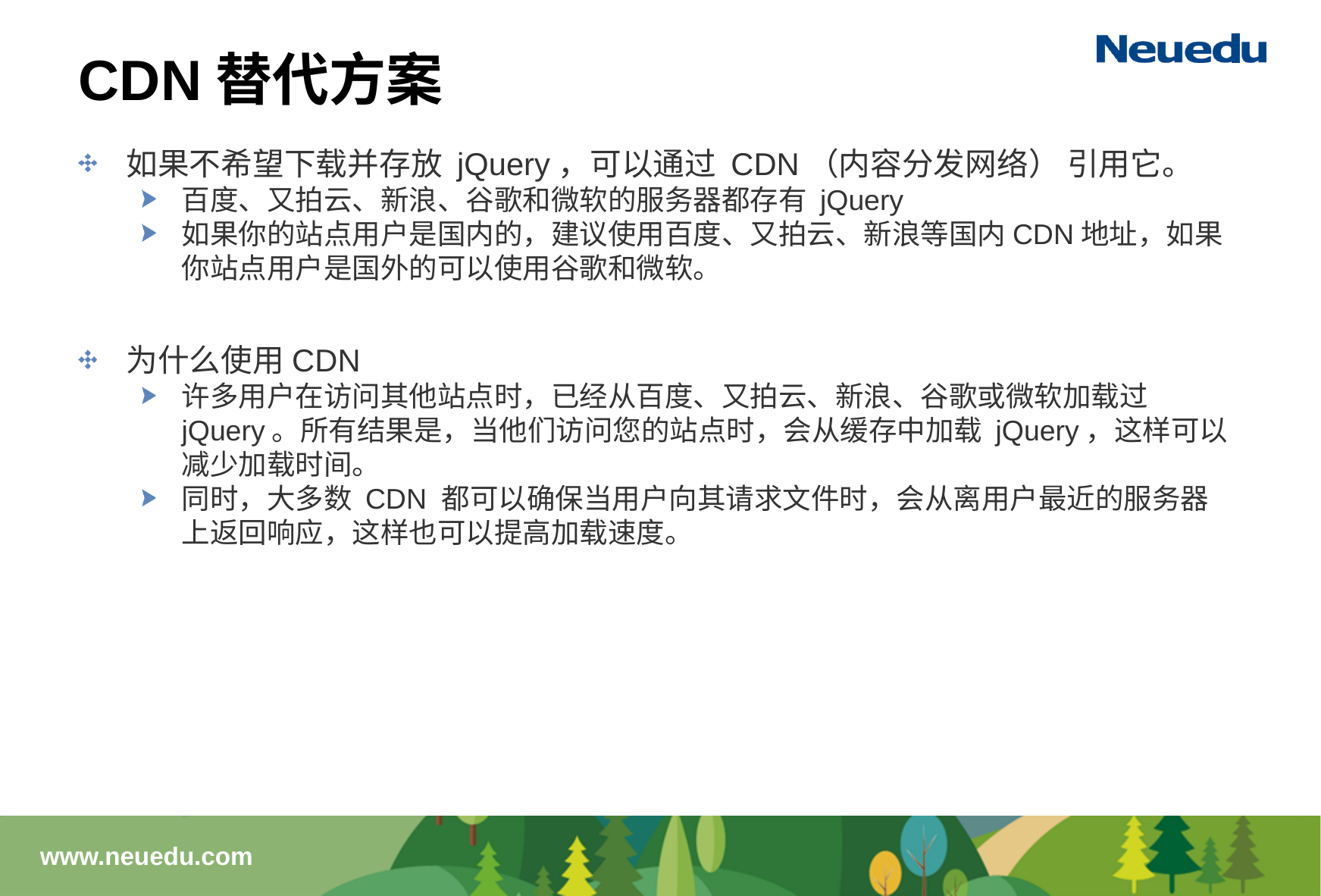

# CDN替代方案
如果不希望下载并存放 jQuery，可以通过 CDN（内容分发网络） 引用它。
百度、又拍云、新浪、谷歌和微软的服务器都存有 jQuery
如果你的站点用户是国内的，建议使用百度、又拍云、新浪等国内CDN地址，如果你站点用户是国外的可以使用谷歌和微软。

为什么使用CDN
许多用户在访问其他站点时，已经从百度、又拍云、新浪、谷歌或微软加载过 jQuery。所有结果是，当他们访问您的站点时，会从缓存中加载 jQuery，这样可以减少加载时间。
同时，大多数 CDN 都可以确保当用户向其请求文件时，会从离用户最近的服务器上返回响应，这样也可以提高加载速度。